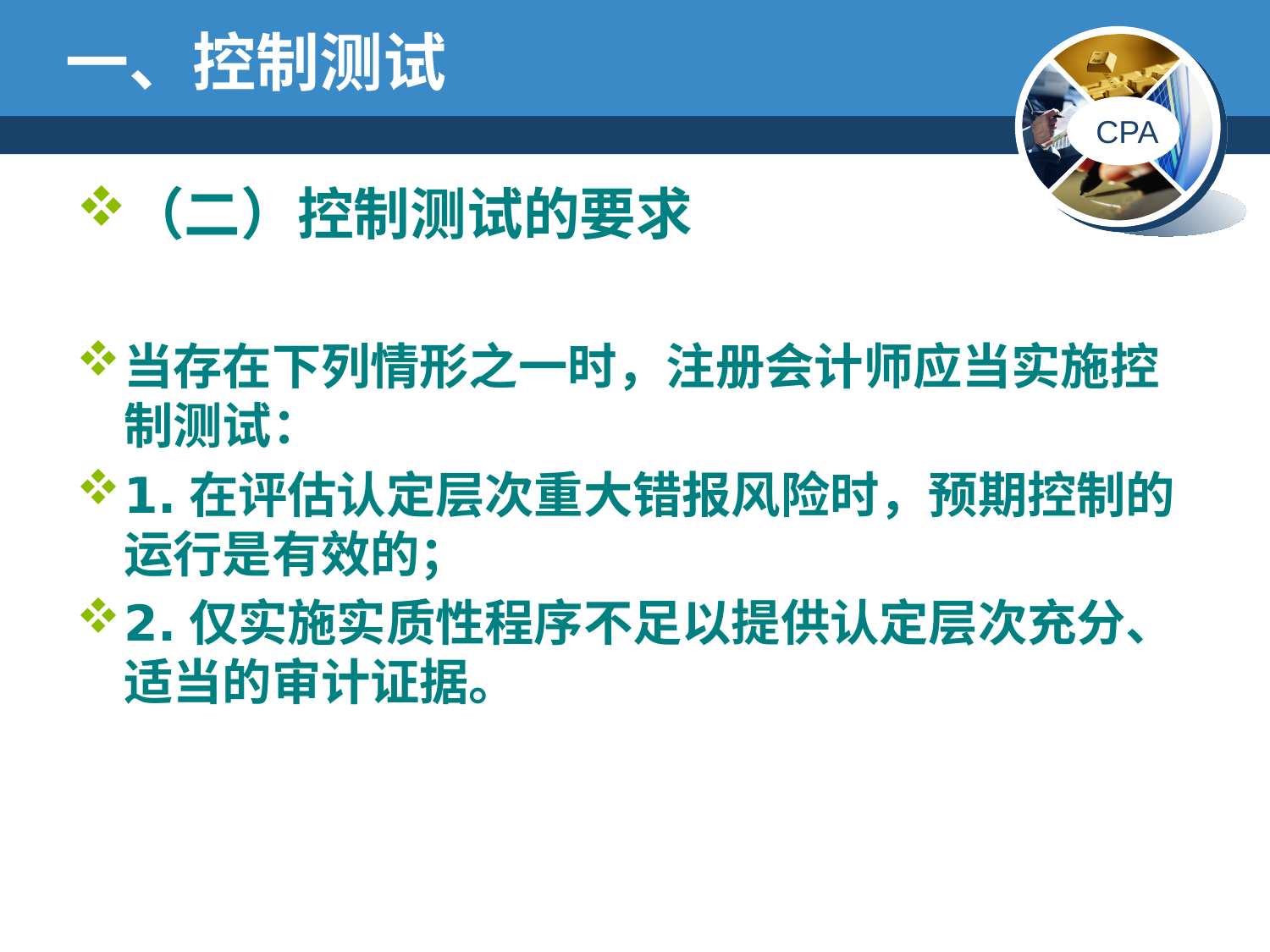

# 一、控制测试
（二）控制测试的要求

当存在下列情形之一时，注册会计师应当实施控制测试：
1.在评估认定层次重大错报风险时，预期控制的运行是有效的；
2.仅实施实质性程序不足以提供认定层次充分、适当的审计证据。